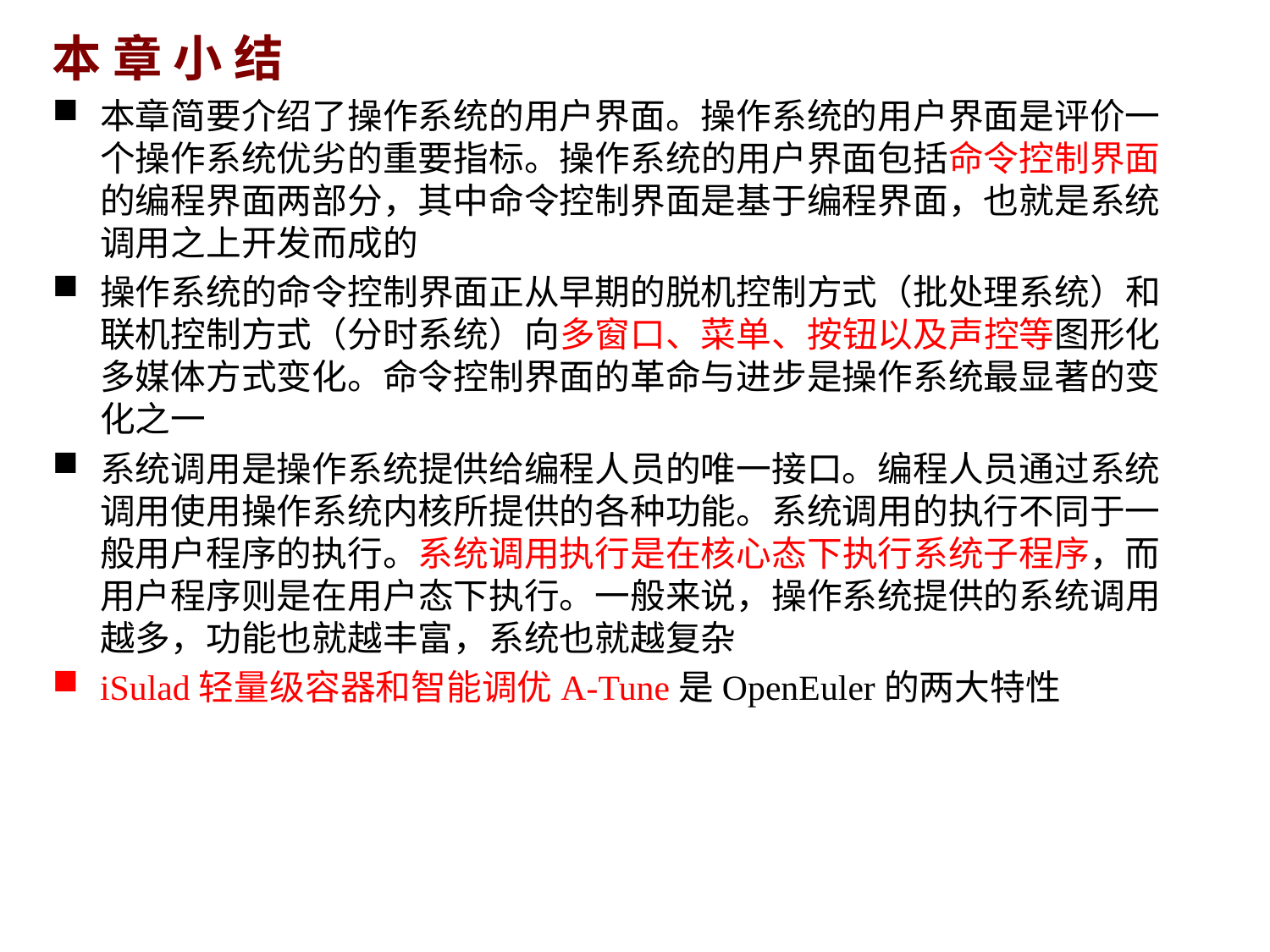

本 章 小 结
本章简要介绍了操作系统的用户界面。操作系统的用户界面是评价一个操作系统优劣的重要指标。操作系统的用户界面包括命令控制界面的编程界面两部分，其中命令控制界面是基于编程界面，也就是系统调用之上开发而成的
操作系统的命令控制界面正从早期的脱机控制方式（批处理系统）和联机控制方式（分时系统）向多窗口、菜单、按钮以及声控等图形化多媒体方式变化。命令控制界面的革命与进步是操作系统最显著的变化之一
系统调用是操作系统提供给编程人员的唯一接口。编程人员通过系统调用使用操作系统内核所提供的各种功能。系统调用的执行不同于一般用户程序的执行。系统调用执行是在核心态下执行系统子程序，而用户程序则是在用户态下执行。一般来说，操作系统提供的系统调用越多，功能也就越丰富，系统也就越复杂
iSulad轻量级容器和智能调优A-Tune是OpenEuler的两大特性